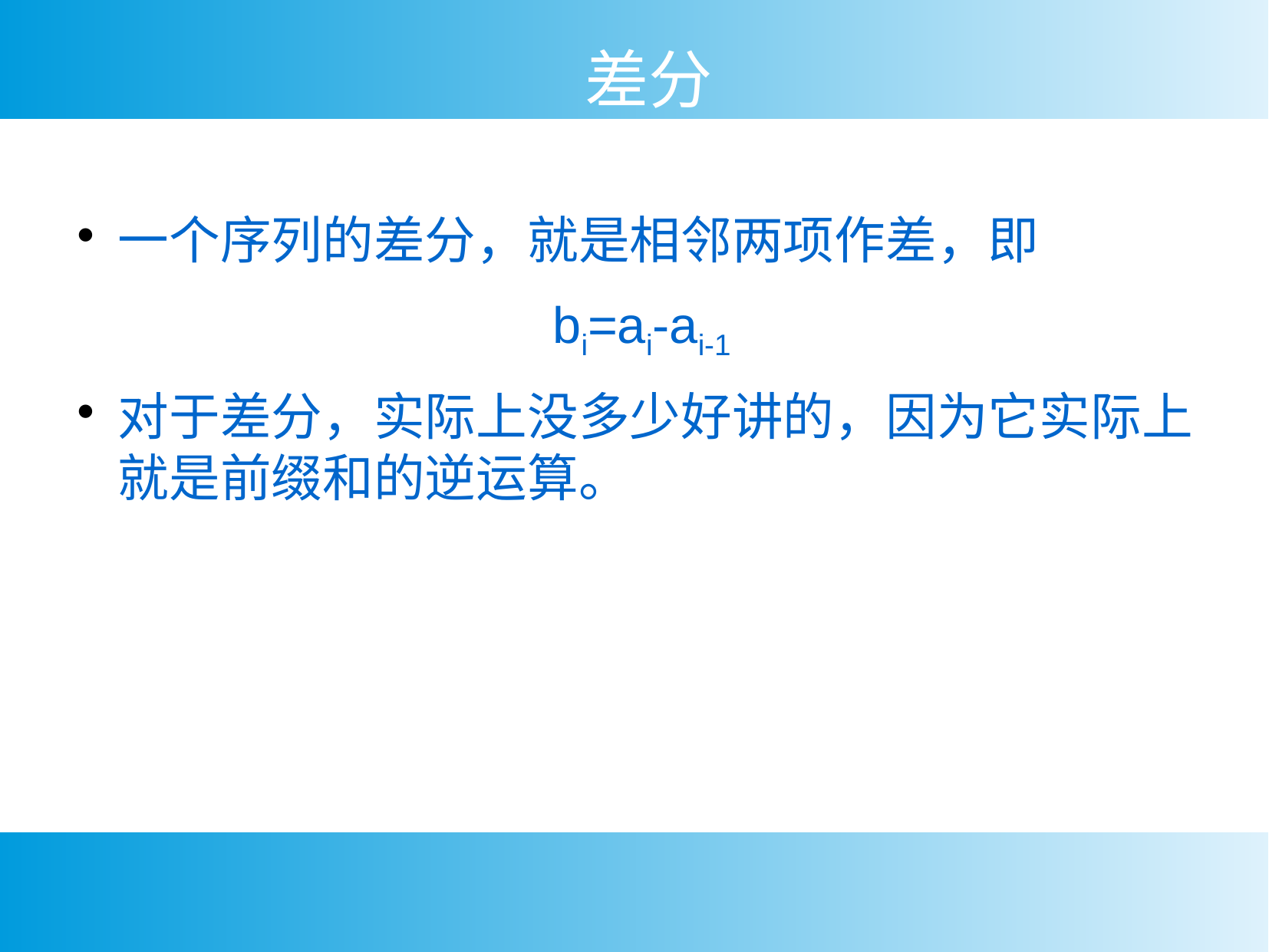

差分
一个序列的差分，就是相邻两项作差，即
bi=ai-ai-1
对于差分，实际上没多少好讲的，因为它实际上就是前缀和的逆运算。